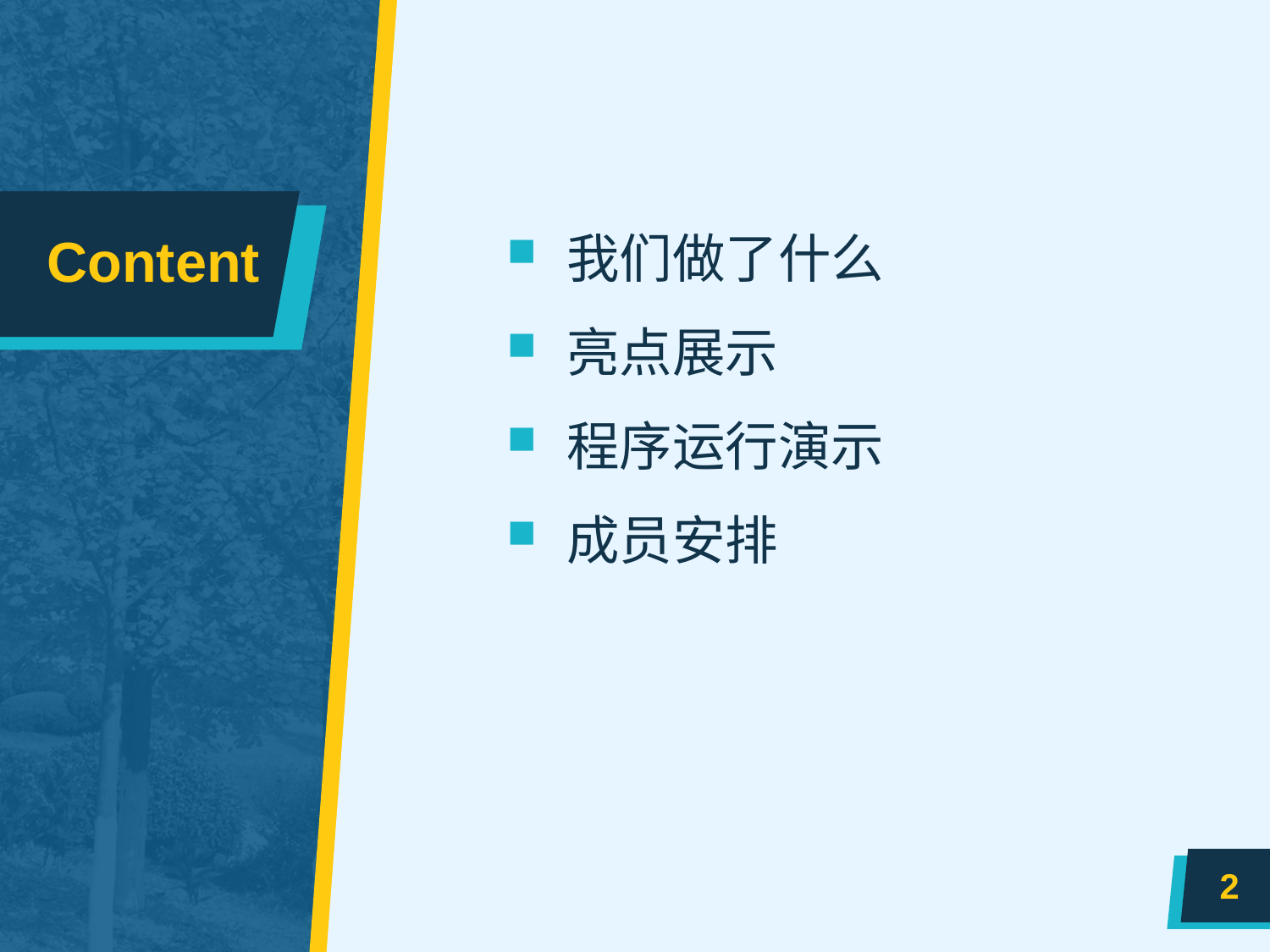

# Content
我们做了什么
亮点展示
程序运行演示
成员安排
2